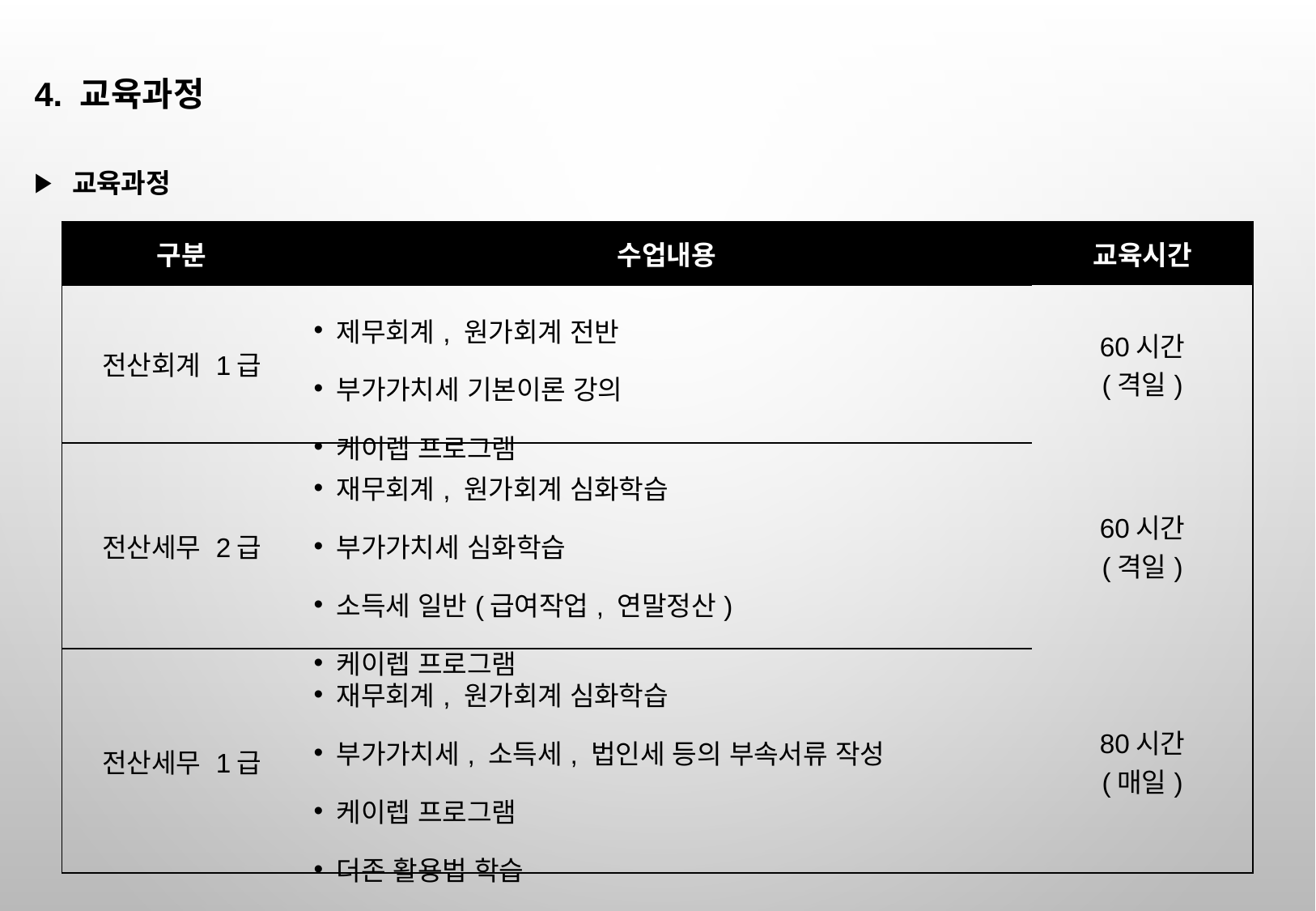

4. 교육과정
교육과정
| 구분 | 수업내용 | 교육시간 |
| --- | --- | --- |
| 전산회계 1급 | 제무회계, 원가회계 전반 부가가치세 기본이론 강의 케이렙 프로그램 | 60시간 (격일) |
| 전산세무 2급 | 재무회계, 원가회계 심화학습 부가가치세 심화학습 소득세 일반(급여작업, 연말정산) 케이렙 프로그램 | 60시간 (격일) |
| 전산세무 1급 | 재무회계, 원가회계 심화학습 부가가치세, 소득세, 법인세 등의 부속서류 작성 케이렙 프로그램 더존 활용법 학습 | 80시간 (매일) |